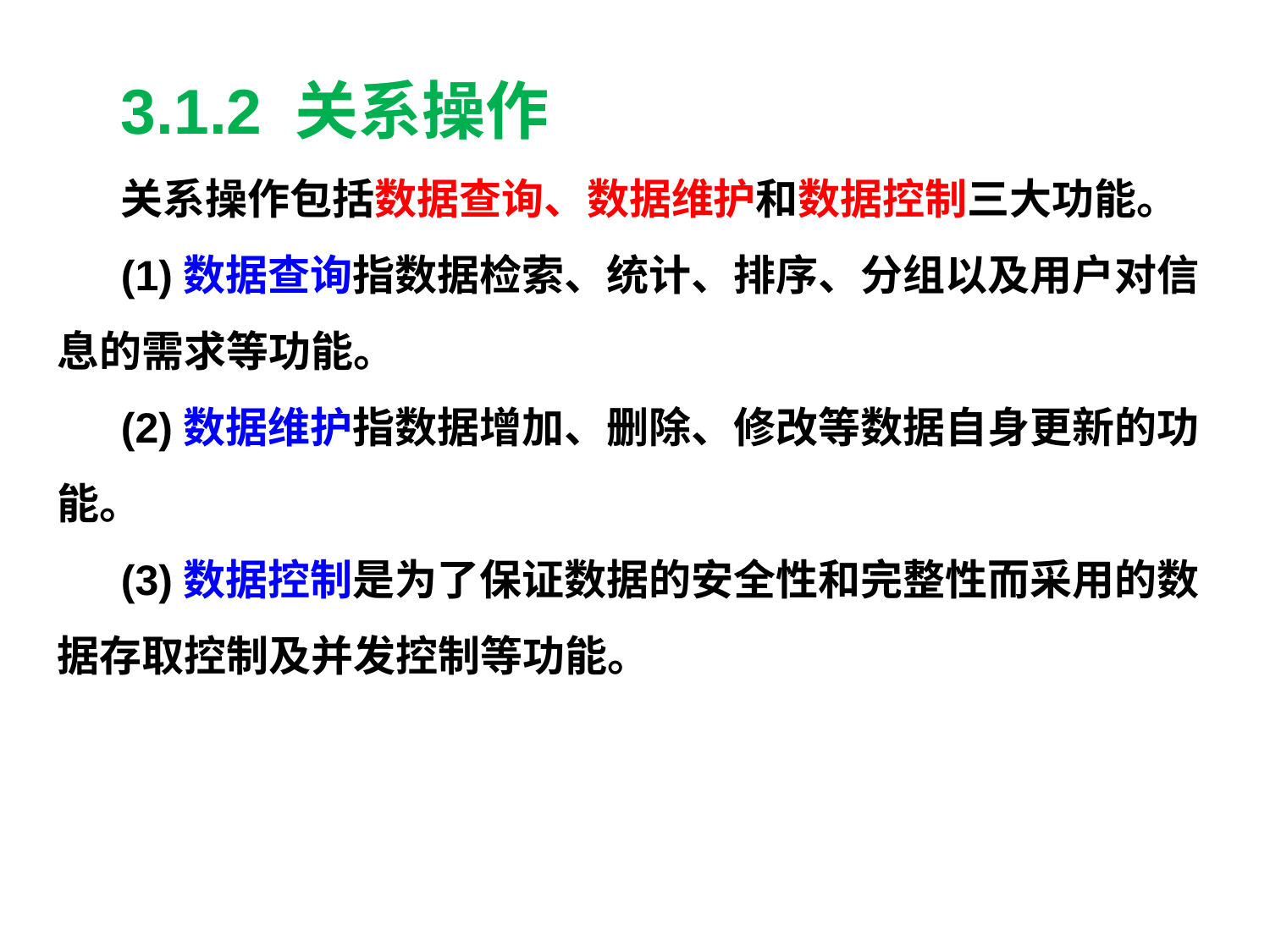

3.1.2 关系操作
关系操作包括数据查询、数据维护和数据控制三大功能。
(1)数据查询指数据检索、统计、排序、分组以及用户对信息的需求等功能。
(2)数据维护指数据增加、删除、修改等数据自身更新的功能。
(3)数据控制是为了保证数据的安全性和完整性而采用的数据存取控制及并发控制等功能。